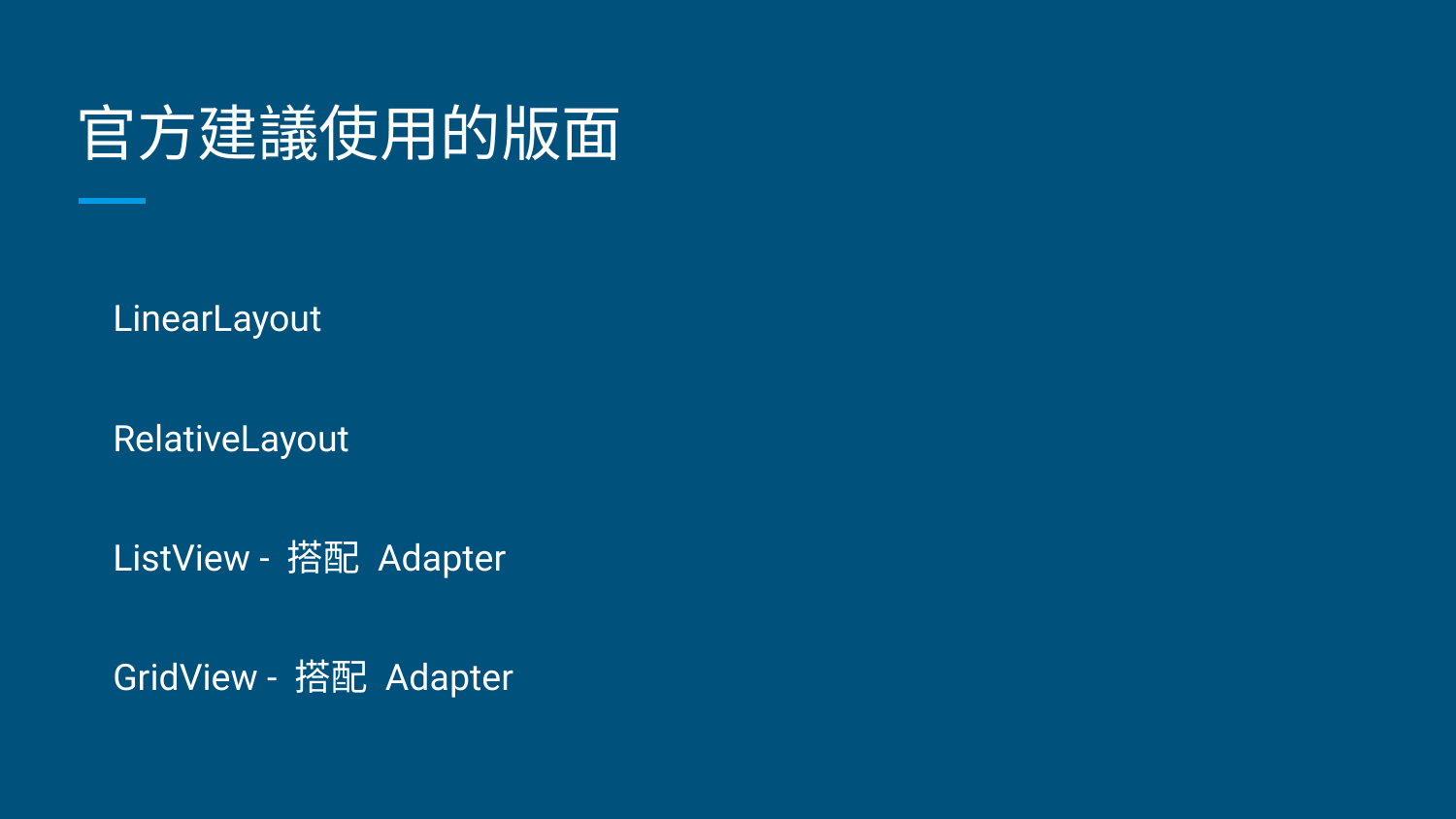

# 官方建議使用的版面
LinearLayout
RelativeLayout
ListView - 搭配 Adapter
GridView - 搭配 Adapter